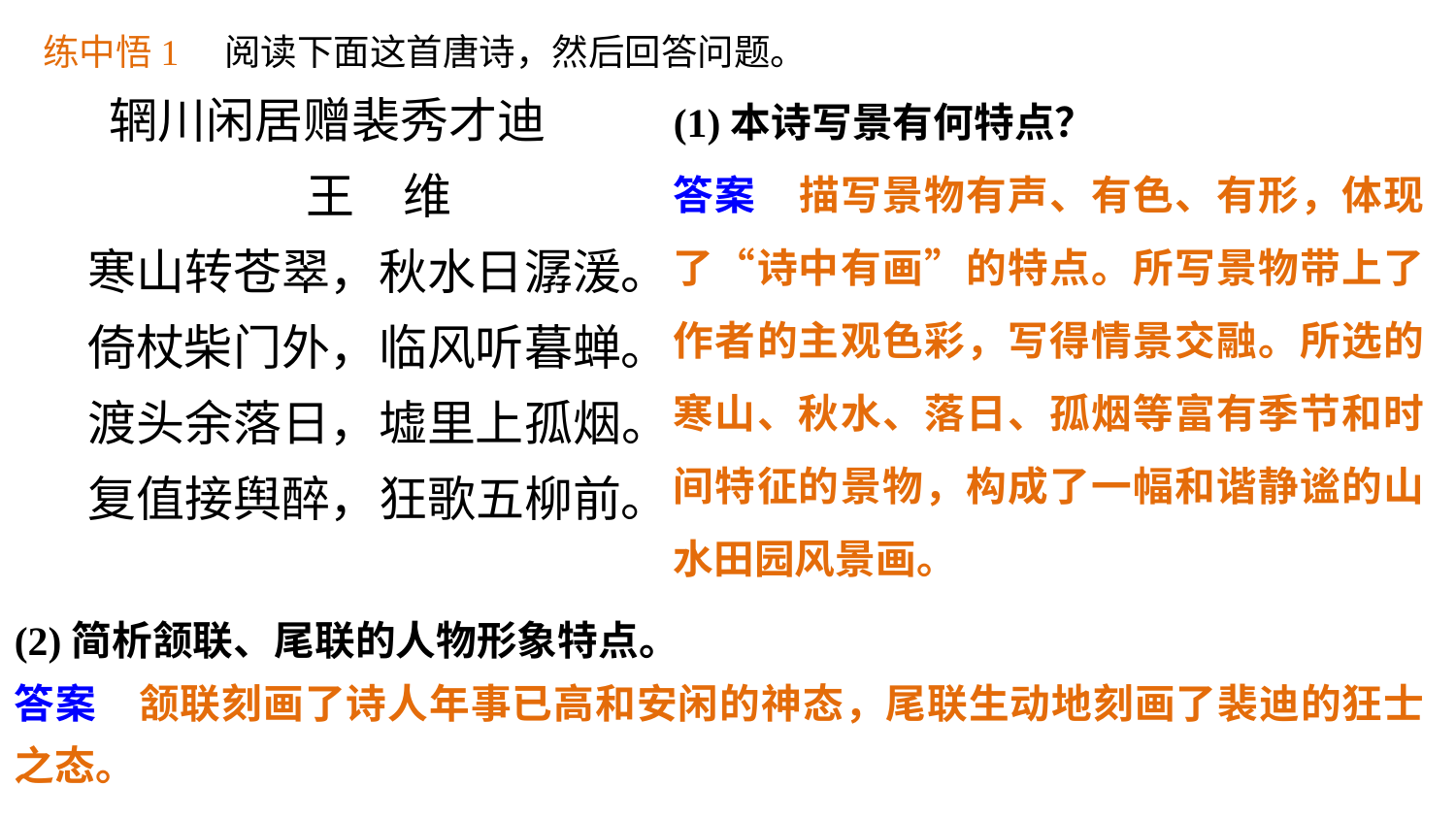

练中悟1　阅读下面这首唐诗，然后回答问题。
     辋川闲居赠裴秀才迪
                       王　维
   寒山转苍翠，秋水日潺湲。
   倚杖柴门外，临风听暮蝉。
   渡头余落日，墟里上孤烟。
   复值接舆醉，狂歌五柳前。
(1)本诗写景有何特点？
答案　描写景物有声、有色、有形，体现了“诗中有画”的特点。所写景物带上了作者的主观色彩，写得情景交融。所选的寒山、秋水、落日、孤烟等富有季节和时间特征的景物，构成了一幅和谐静谧的山水田园风景画。
(2)简析颔联、尾联的人物形象特点。
答案　颔联刻画了诗人年事已高和安闲的神态，尾联生动地刻画了裴迪的狂士之态。